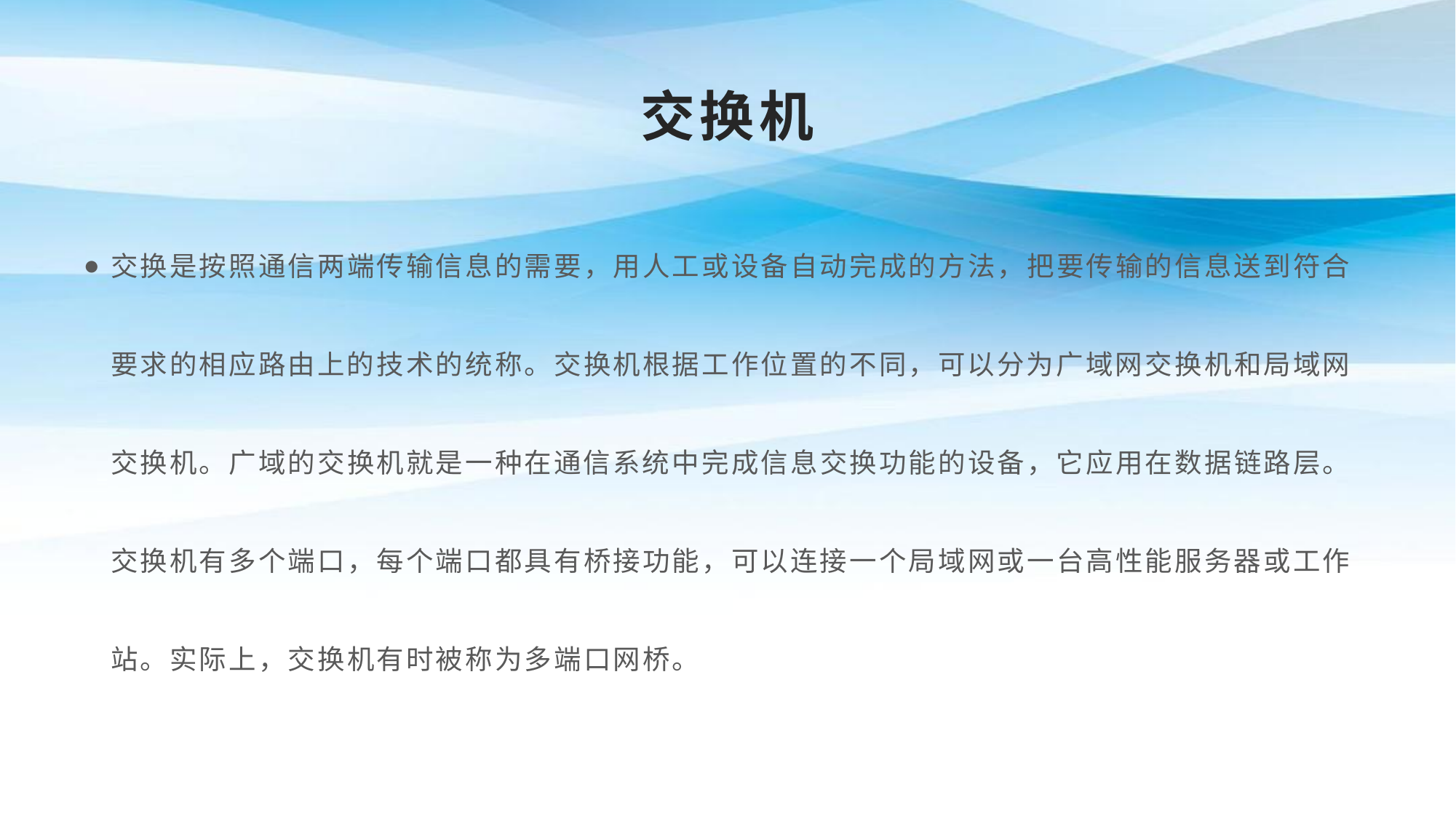

# 交换机
交换是按照通信两端传输信息的需要，用人工或设备自动完成的方法，把要传输的信息送到符合要求的相应路由上的技术的统称。交换机根据工作位置的不同，可以分为广域网交换机和局域网交换机。广域的交换机就是一种在通信系统中完成信息交换功能的设备，它应用在数据链路层。交换机有多个端口，每个端口都具有桥接功能，可以连接一个局域网或一台高性能服务器或工作站。实际上，交换机有时被称为多端口网桥。